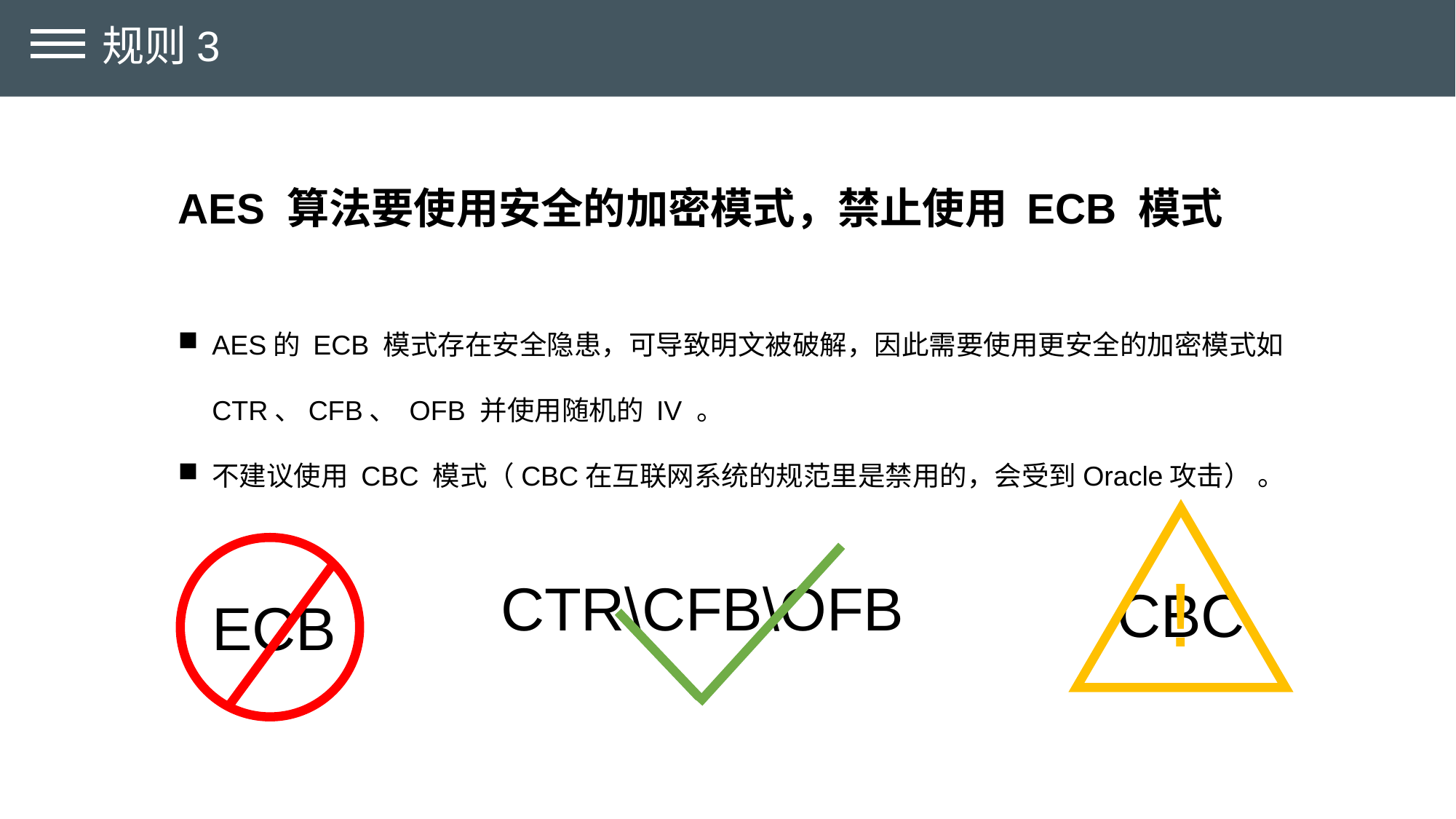

规则3
AES 算法要使用安全的加密模式，禁止使用 ECB 模式
AES的 ECB 模式存在安全隐患，可导致明文被破解，因此需要使用更安全的加密模式如 CTR、CFB、 OFB 并使用随机的 IV 。
不建议使用 CBC 模式（CBC在互联网系统的规范里是禁用的，会受到Oracle攻击） 。

!

CTR\CFB\OFB
CBC
ECB